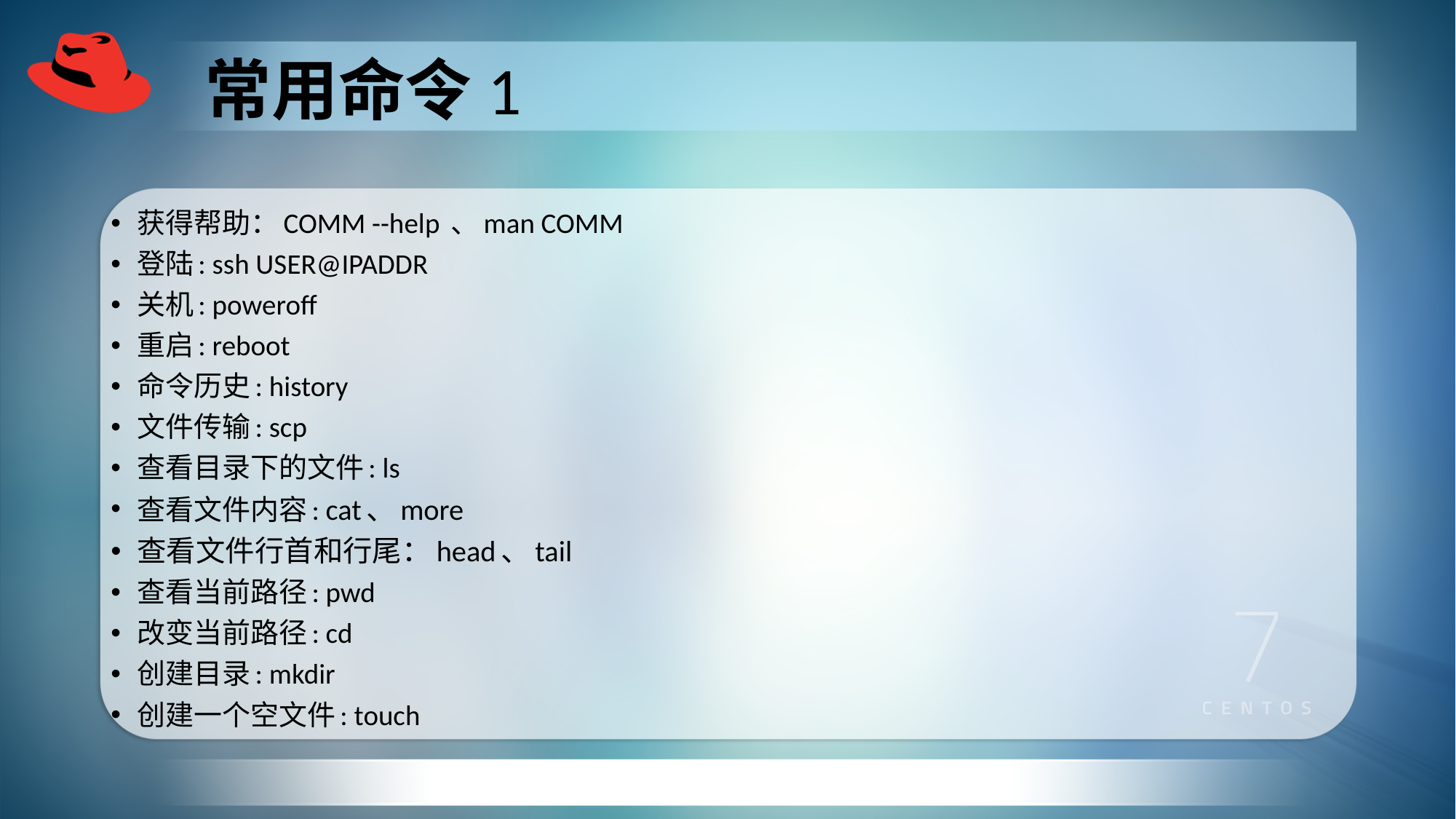

# 常用命令1
获得帮助：COMM --help 、man COMM
登陆: ssh USER@IPADDR
关机: poweroff
重启: reboot
命令历史: history
文件传输: scp
查看目录下的文件: ls
查看文件内容: cat、more
查看文件行首和行尾：head、tail
查看当前路径: pwd
改变当前路径: cd
创建目录: mkdir
创建一个空文件: touch